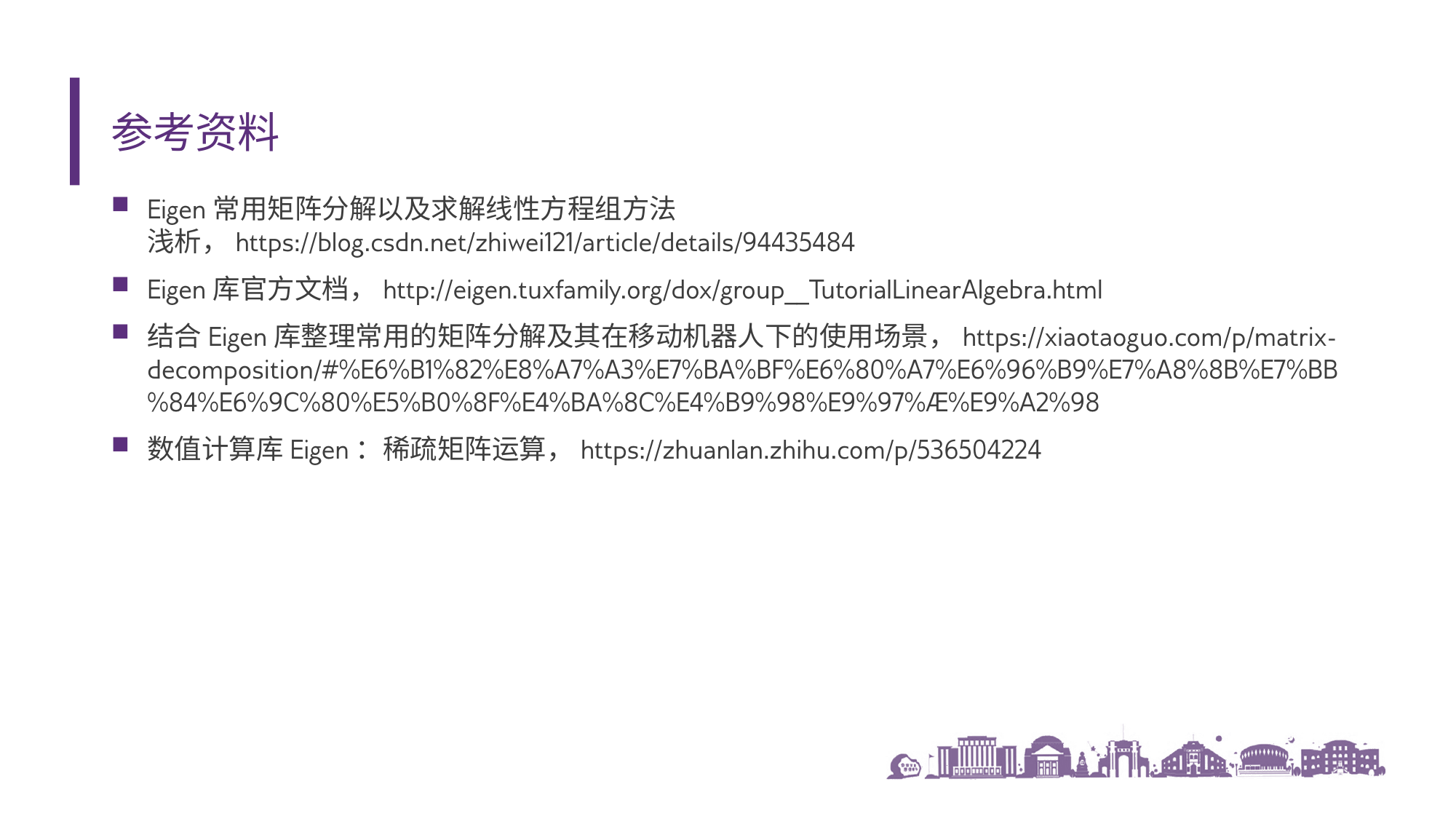

# 参考资料
Eigen常用矩阵分解以及求解线性方程组方法 浅析，https://blog.csdn.net/zhiwei121/article/details/94435484
Eigen库官方文档，http://eigen.tuxfamily.org/dox/group__TutorialLinearAlgebra.html
结合Eigen库整理常用的矩阵分解及其在移动机器人下的使用场景，https://xiaotaoguo.com/p/matrix-decomposition/#%E6%B1%82%E8%A7%A3%E7%BA%BF%E6%80%A7%E6%96%B9%E7%A8%8B%E7%BB%84%E6%9C%80%E5%B0%8F%E4%BA%8C%E4%B9%98%E9%97%AE%E9%A2%98
数值计算库Eigen：稀疏矩阵运算，https://zhuanlan.zhihu.com/p/536504224